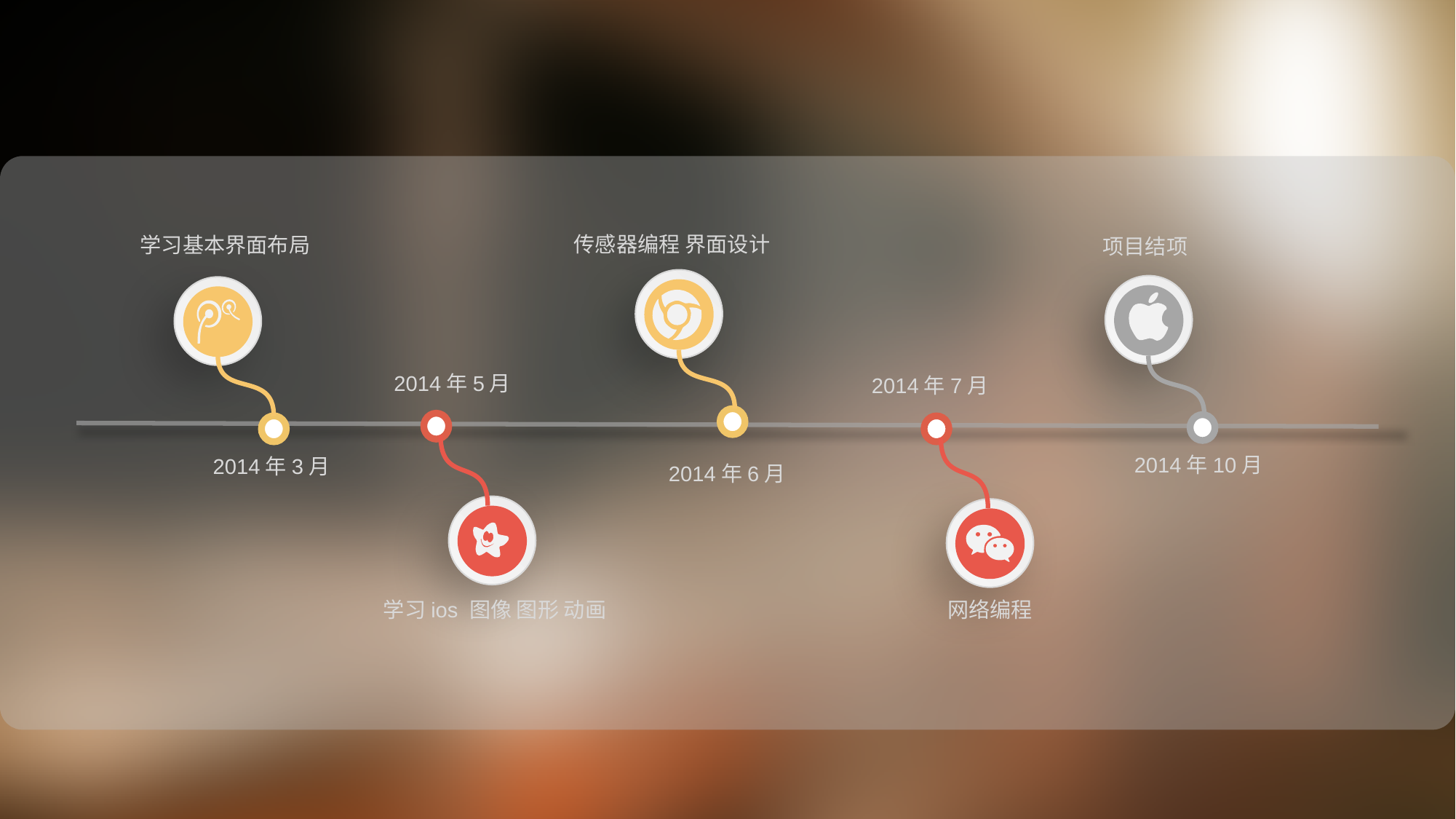

传感器编程 界面设计
学习基本界面布局
项目结项

2014年5月
2014年7月

2014年10月
2014年3月
2014年6月
网络编程
学习ios 图像 图形 动画